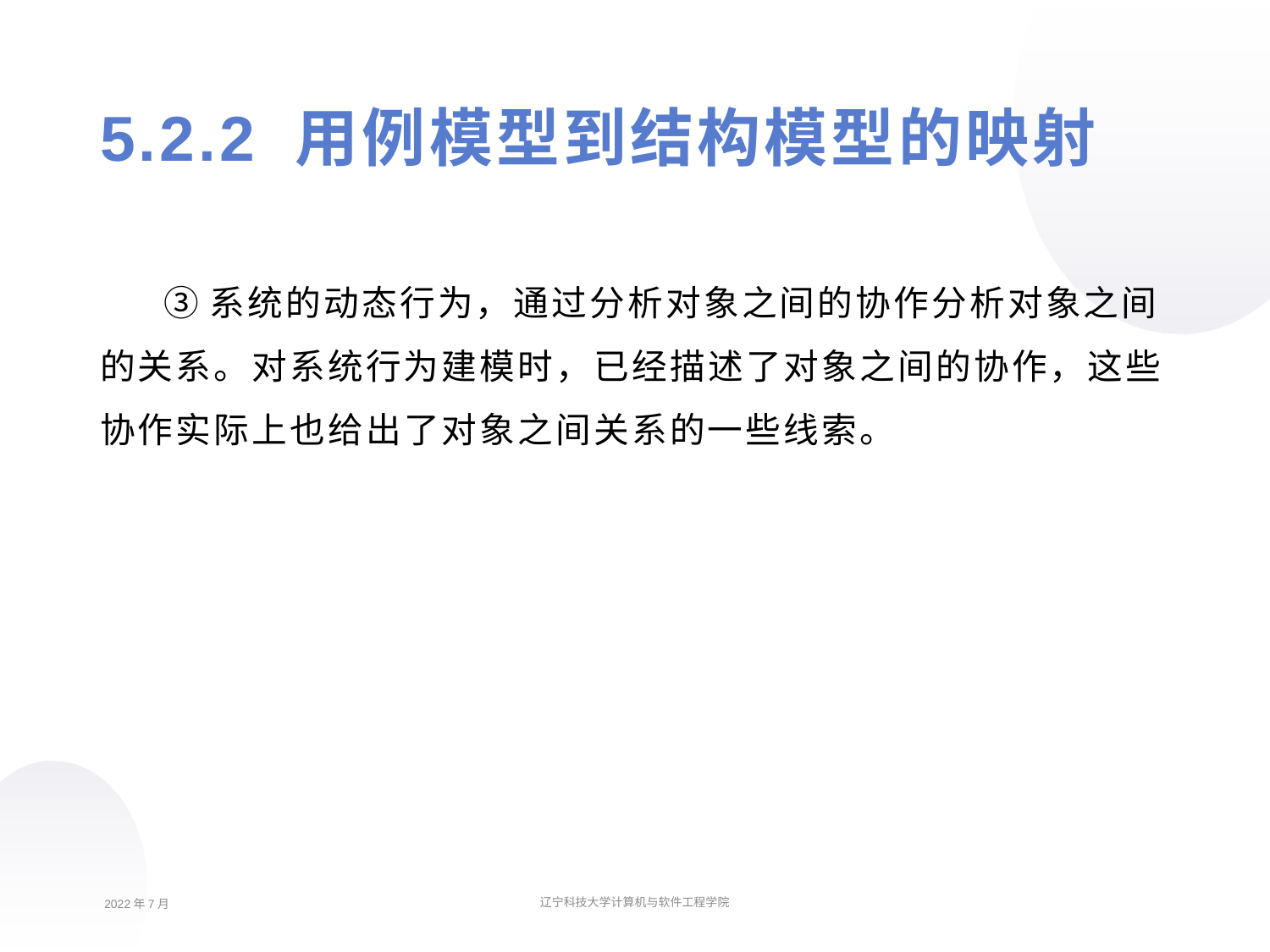

5.2.2 用例模型到结构模型的映射
③系统的动态行为，通过分析对象之间的协作分析对象之间的关系。对系统行为建模时，已经描述了对象之间的协作，这些协作实际上也给出了对象之间关系的一些线索。

2022年7月
辽宁科技大学计算机与软件工程学院
75